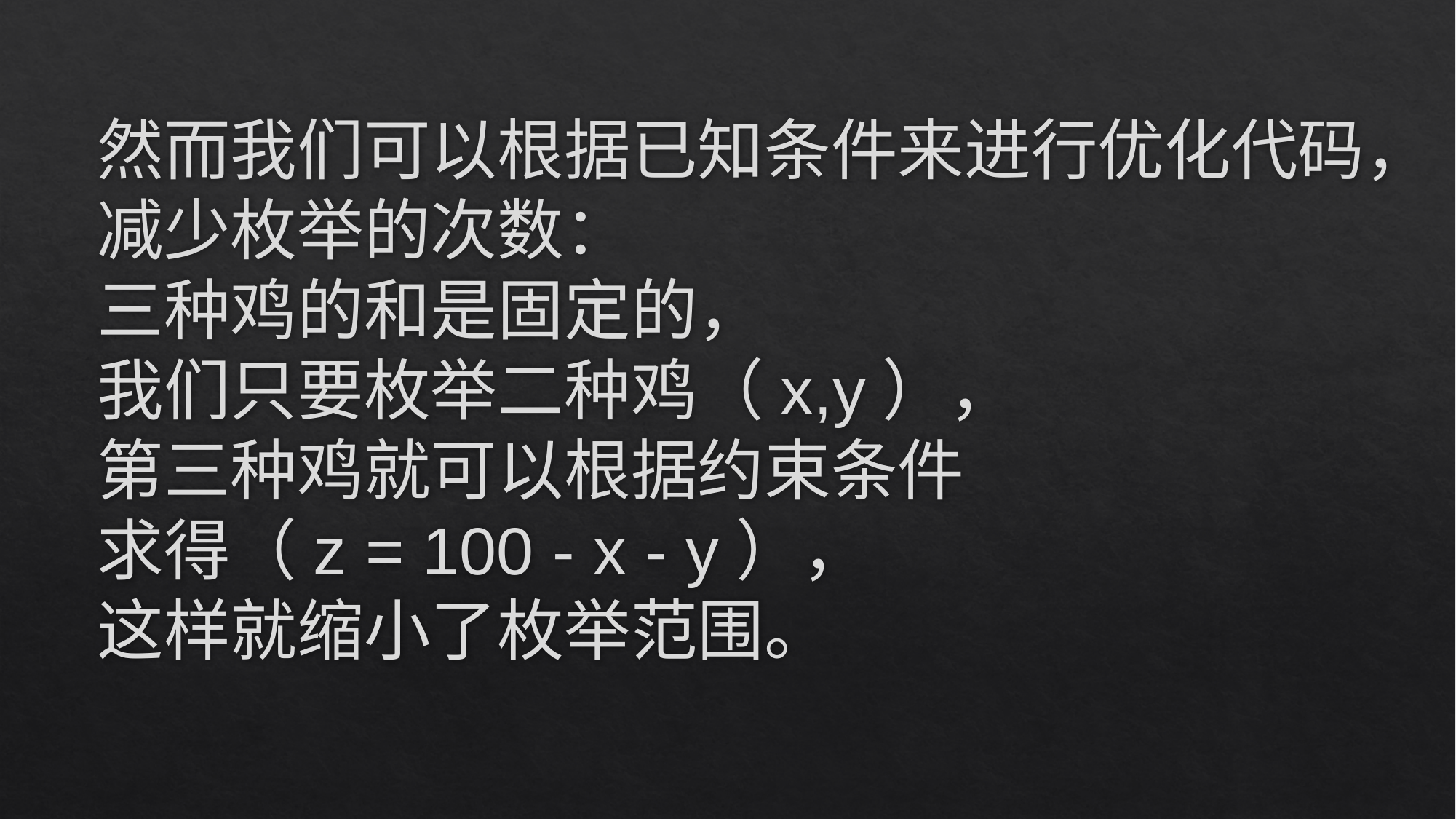

# 然而我们可以根据已知条件来进行优化代码， 减少枚举的次数： 三种鸡的和是固定的， 我们只要枚举二种鸡（x,y）， 第三种鸡就可以根据约束条件 求得（z = 100 - x - y）， 这样就缩小了枚举范围。